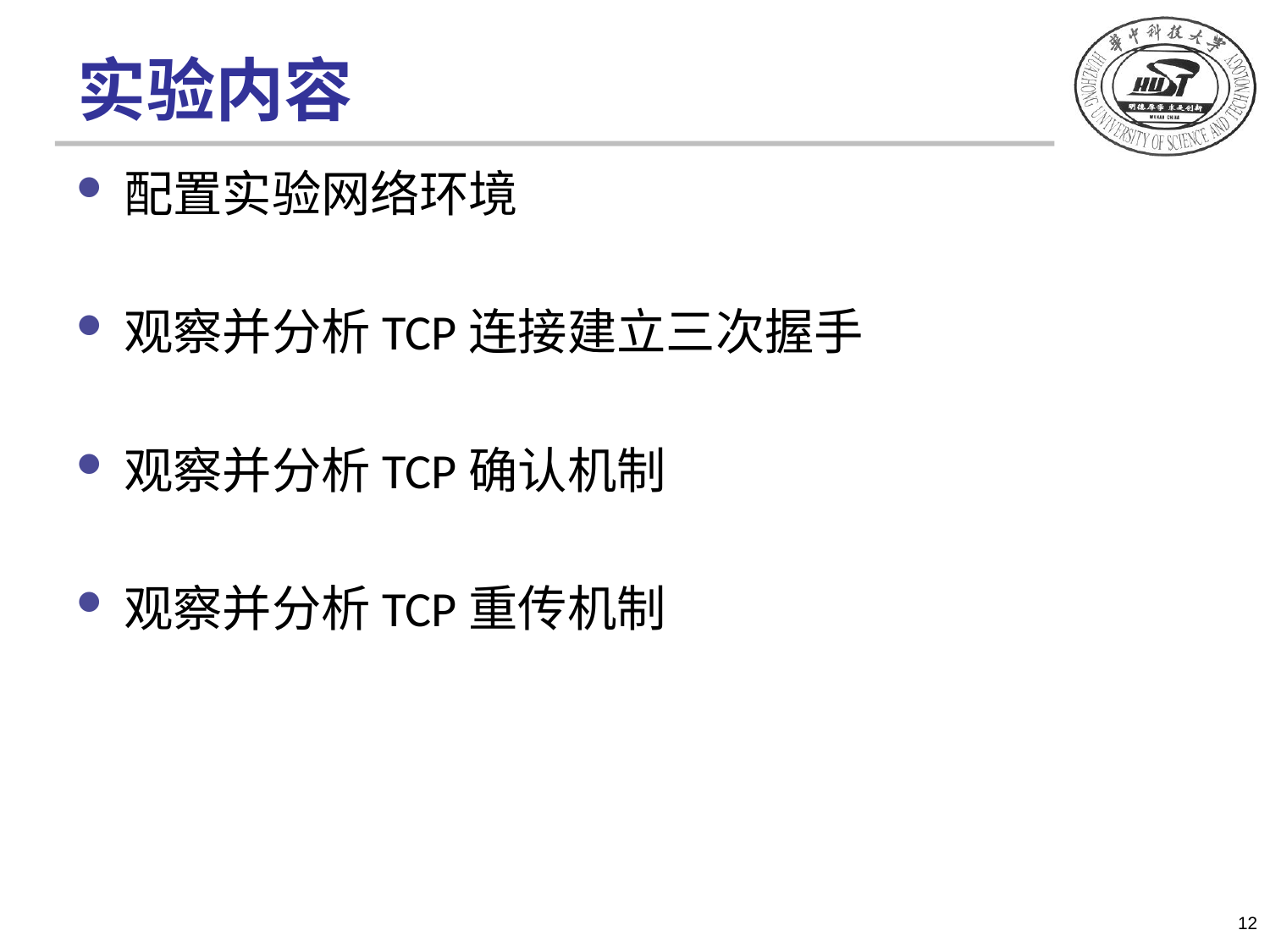

# 实验内容
配置实验网络环境

观察并分析TCP连接建立三次握手

观察并分析TCP确认机制

观察并分析TCP重传机制
12